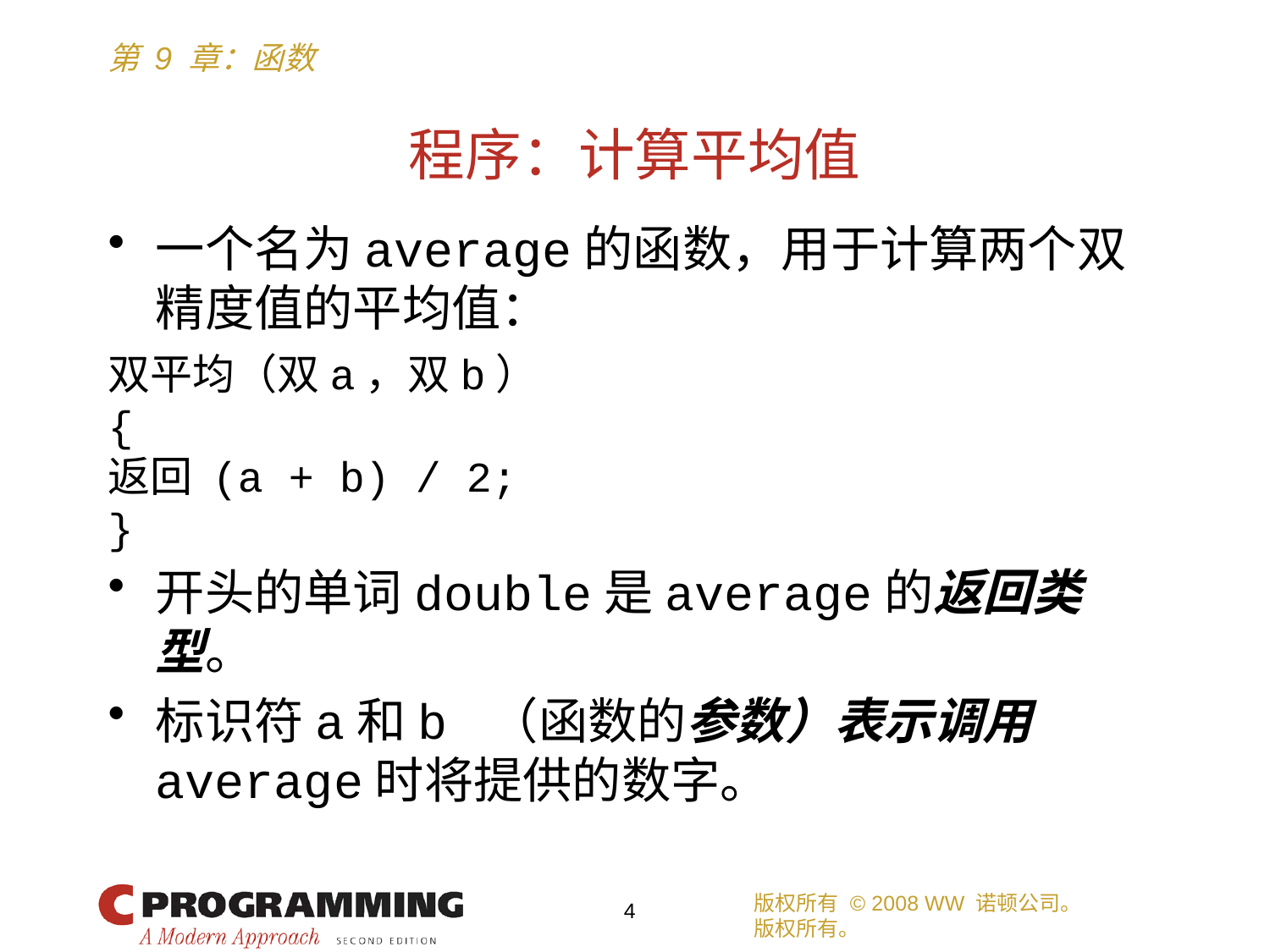

# 程序：计算平均值
一个名为average的函数，用于计算两个双精度值的平均值：
双平均（双a，双b）
{
返回 (a + b) / 2;
}
开头的单词double是average的返回类型。
标识符a和b （函数的参数）表示调用average时将提供的数字。

版权所有 © 2008 WW 诺顿公司。
版权所有。
4